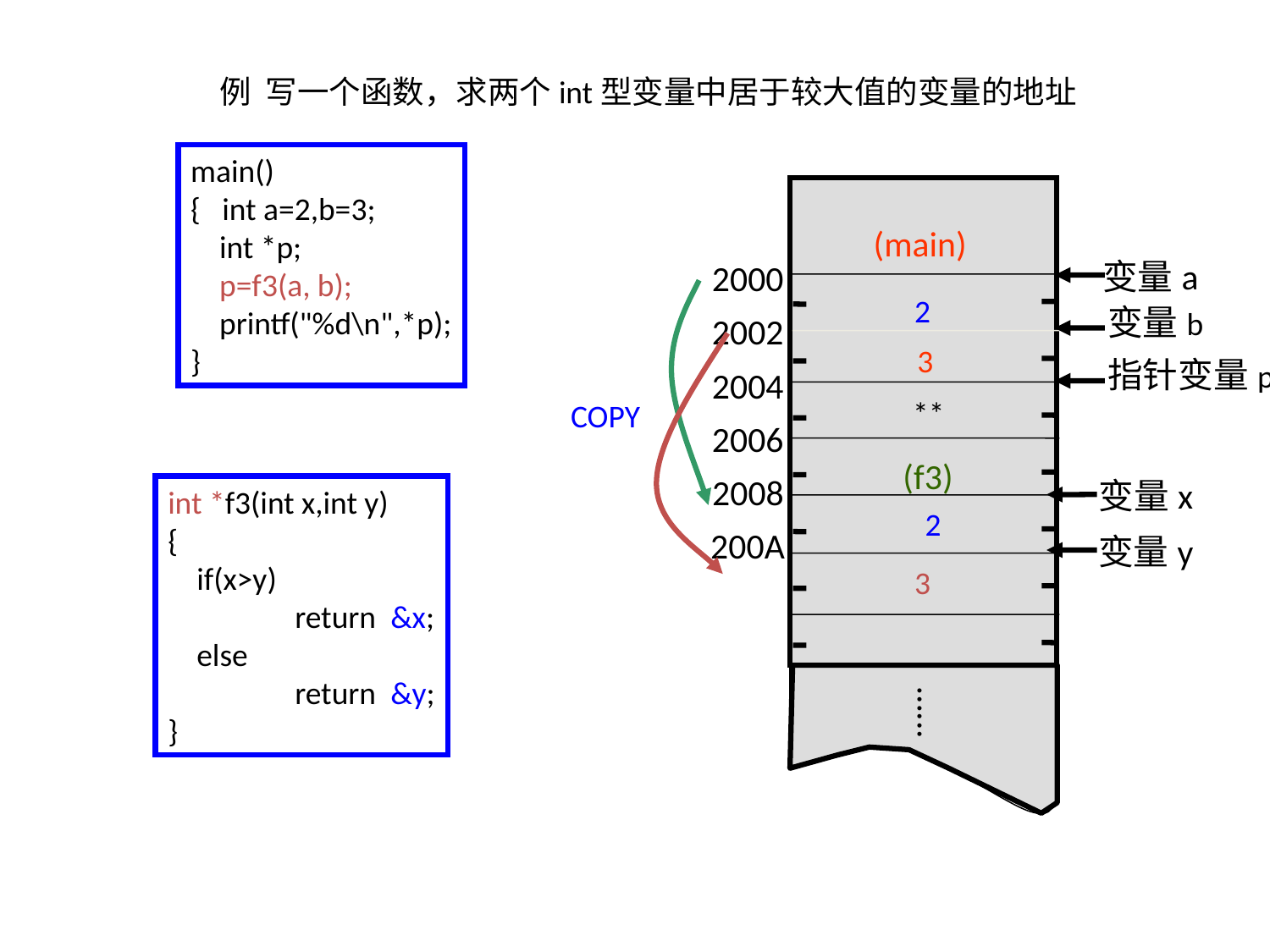

例  写一个函数，求两个int型变量中居于较大值的变量的地址
main()
{   int a=2,b=3;
    int *p;
    p=f3(a, b);
    printf("%d\n",*p);
}
int *f3(int x,int y)
{
    if(x>y)
	return  &x;
    else
	return  &y;
}

2000
2002
2004
2006
2008
200A

…...

(main)
变量a

  变量b

  指针变量p

2

COPY
3
**
(f3)
  变量x

  变量y

2
3